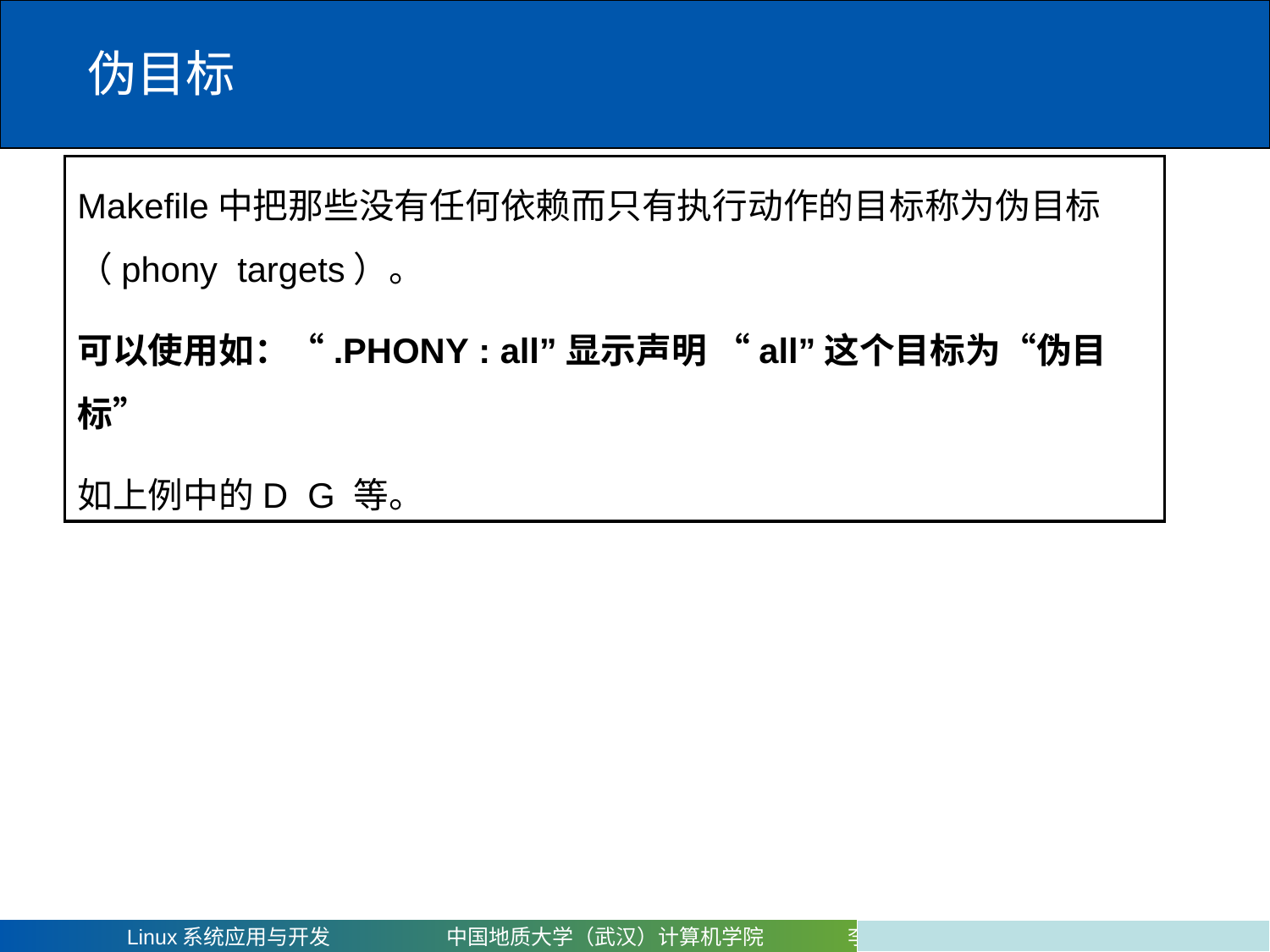

伪目标
Makefile中把那些没有任何依赖而只有执行动作的目标称为伪目标（phony  targets）。
可以使用如：“.PHONY : all”显示声明 “all”这个目标为“伪目标”
如上例中的D  G 等。